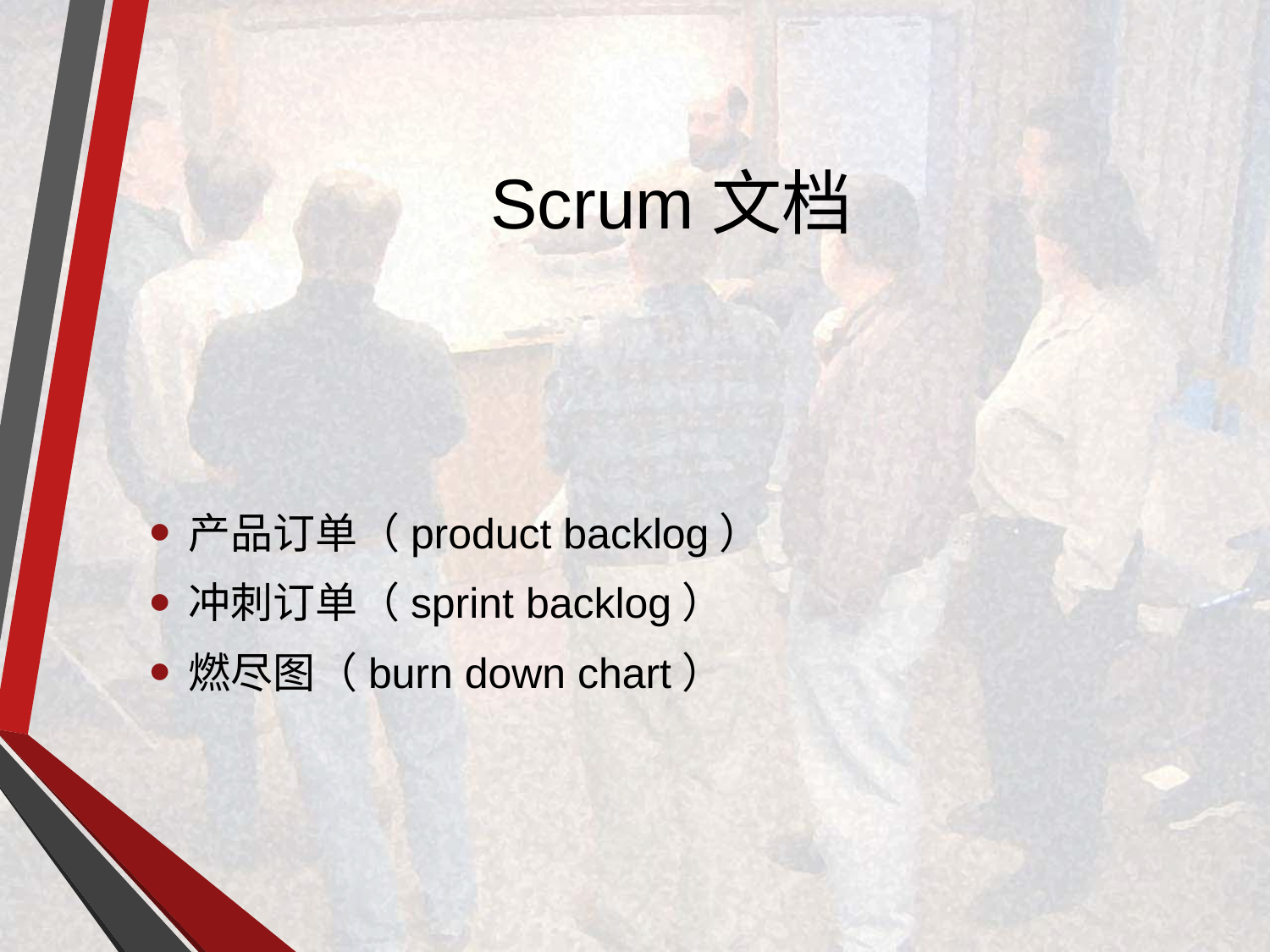

# Scrum文档
产品订单（product backlog）
冲刺订单（sprint backlog）
燃尽图（burn down chart）